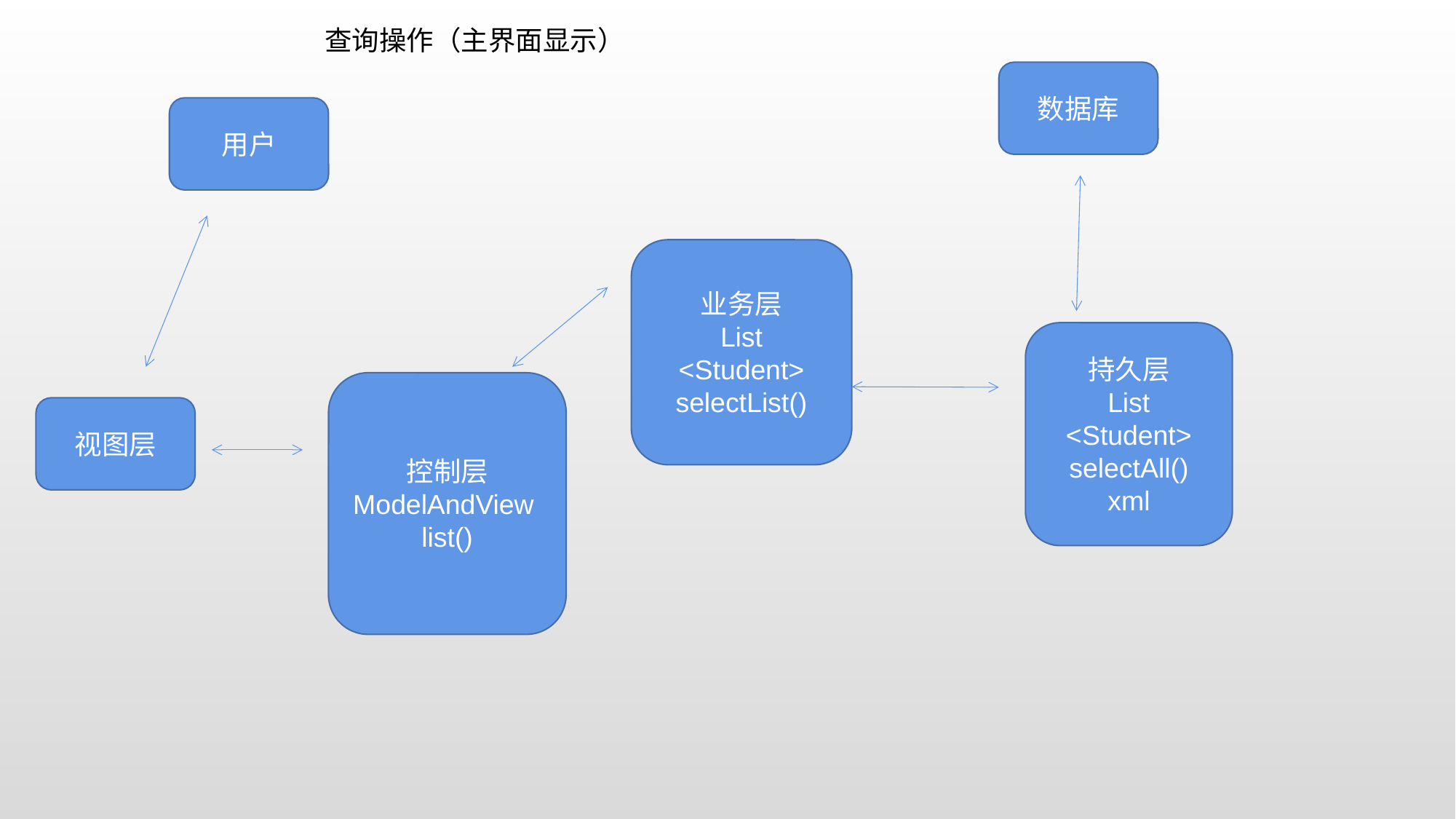

查询操作（主界面显示）
数据库
用户
业务层
List
<Student> selectList()

持久层
List
<Student> selectAll()
xml

控制层
ModelAndView
list()
视图层